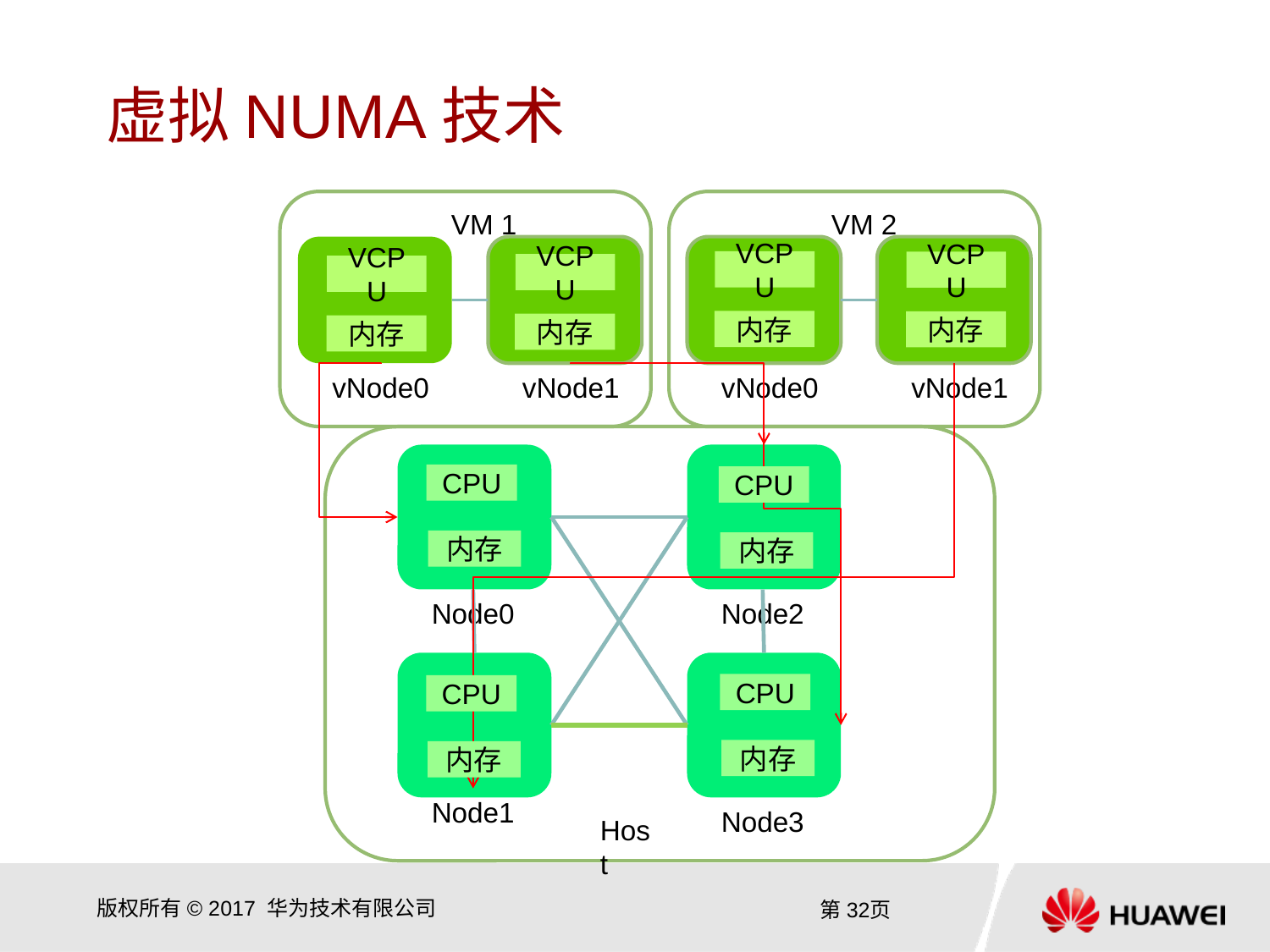

# 虚拟NUMA技术

VM 1
VM 2

VCPU
内存
vNode0
vNode1
vNode0
vNode1

CPU
内存
Node0
Node2

Node1
Node3
Host
VCPU
VCPU
VCPU
内存
内存
内存
CPU
内存
CPU
CPU
内存
内存